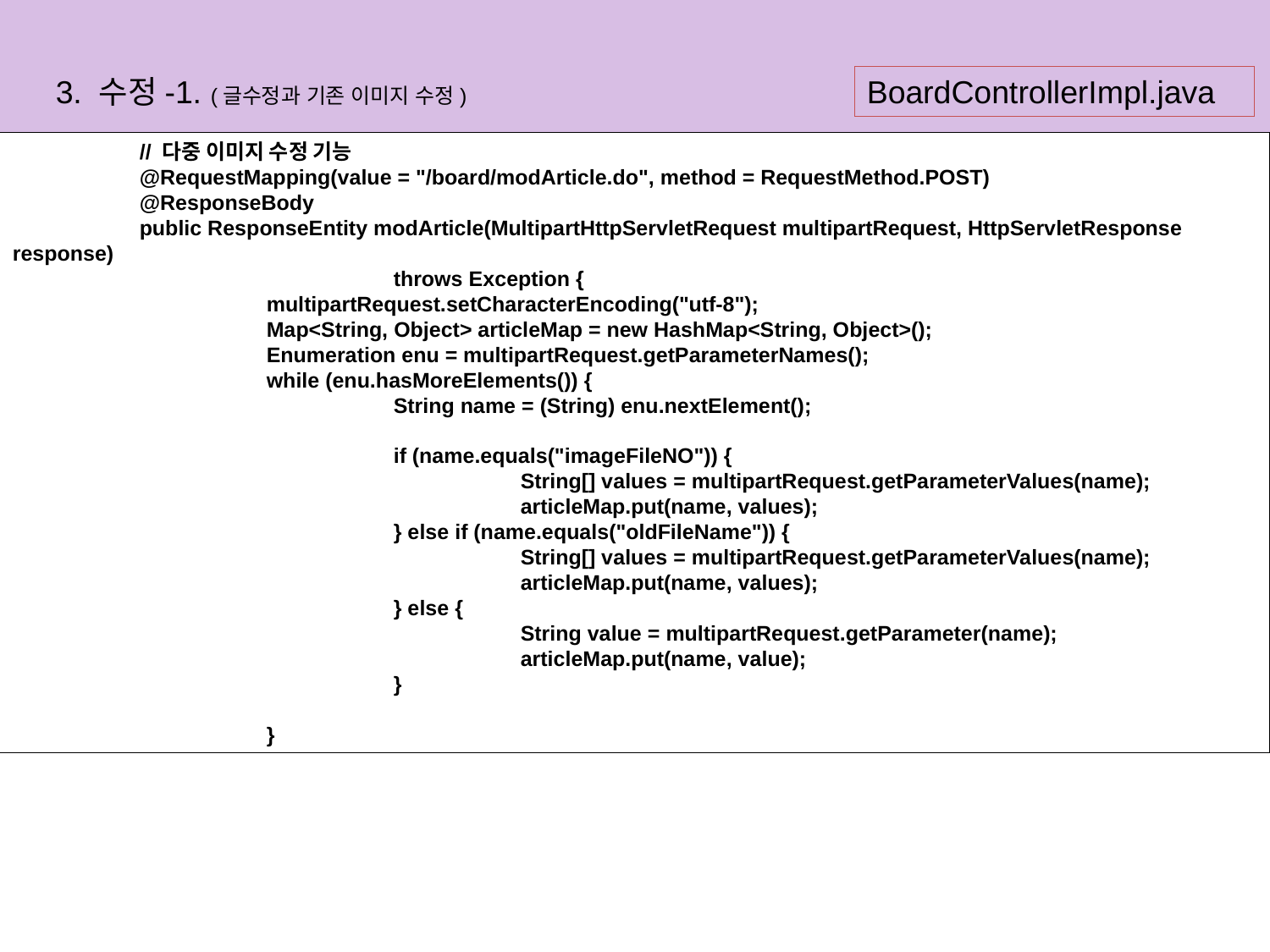

BoardControllerImpl.java
3. 수정-1. (글수정과 기존 이미지 수정)
	// 다중 이미지 수정 기능
	@RequestMapping(value = "/board/modArticle.do", method = RequestMethod.POST)
	@ResponseBody
	public ResponseEntity modArticle(MultipartHttpServletRequest multipartRequest, HttpServletResponse response)
			throws Exception {
		multipartRequest.setCharacterEncoding("utf-8");
		Map<String, Object> articleMap = new HashMap<String, Object>();
		Enumeration enu = multipartRequest.getParameterNames();
		while (enu.hasMoreElements()) {
			String name = (String) enu.nextElement();

			if (name.equals("imageFileNO")) {
				String[] values = multipartRequest.getParameterValues(name);
				articleMap.put(name, values);
			} else if (name.equals("oldFileName")) {
				String[] values = multipartRequest.getParameterValues(name);
				articleMap.put(name, values);
			} else {
				String value = multipartRequest.getParameter(name);
				articleMap.put(name, value);
			}

		}